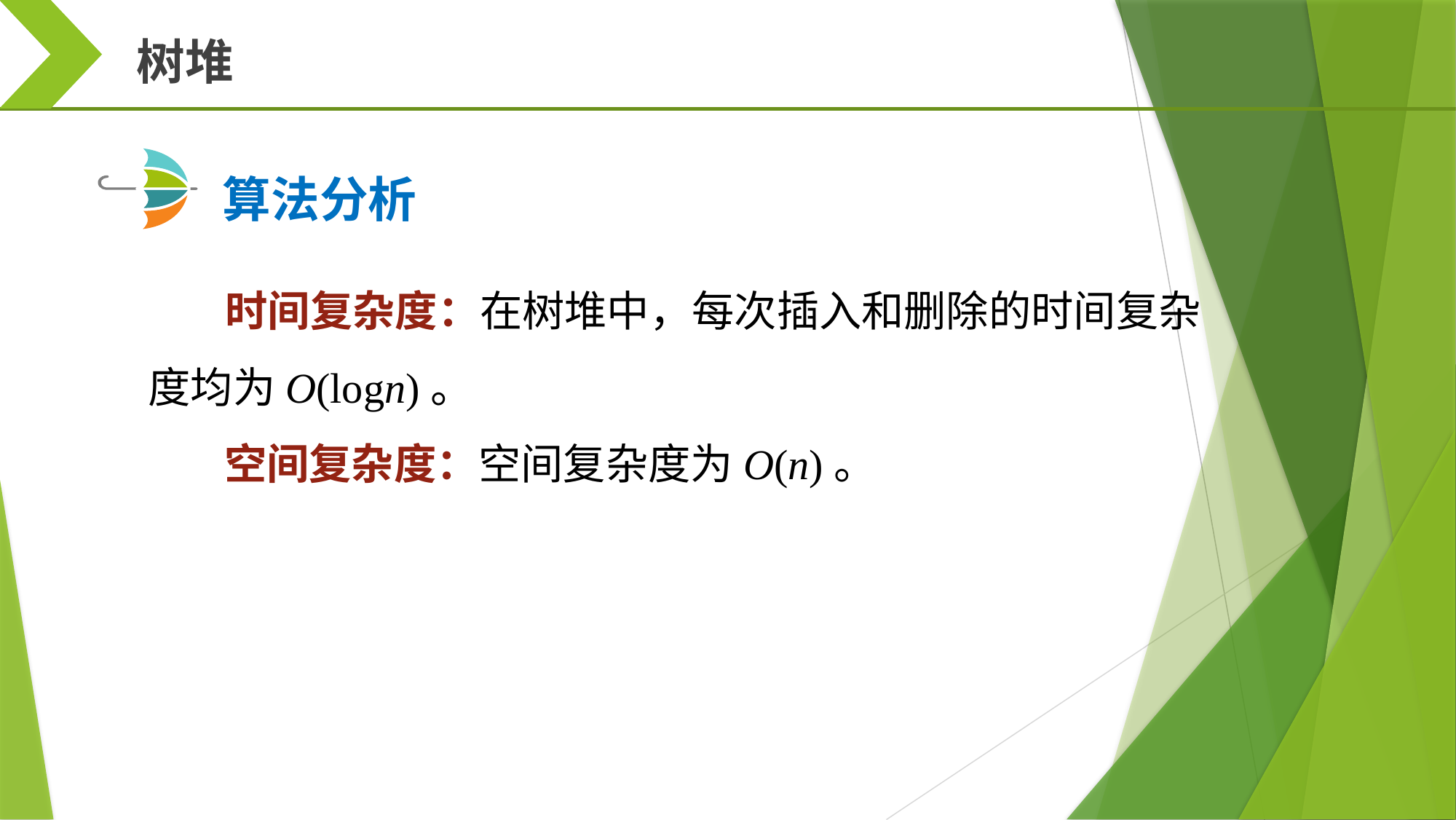

树堆

算法分析
时间复杂度：在树堆中，每次插入和删除的时间复杂度均为O(logn)。
空间复杂度：空间复杂度为O(n)。